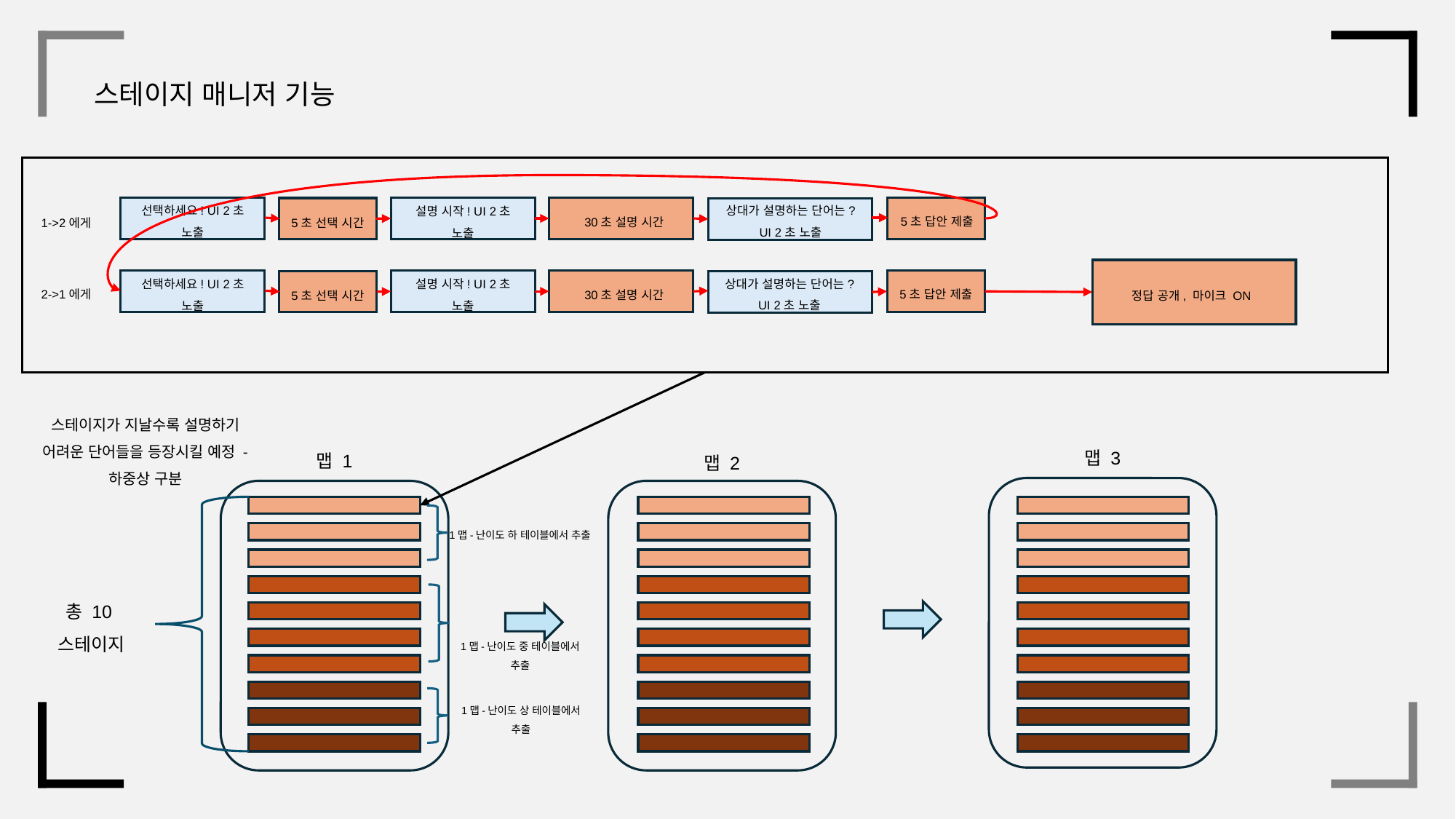

스테이지 매니저 기능

상대가 설명하는 단어는?
UI 2초 노출

선택하세요! UI 2초 노출
5초 답안 제출
설명 시작! UI 2초 노출
30초 설명 시간
5초 선택 시간
1->2에게

상대가 설명하는 단어는?
UI 2초 노출

2->1에게
선택하세요! UI 2초 노출
5초 답안 제출
설명 시작! UI 2초 노출
30초 설명 시간
5초 선택 시간
정답 공개, 마이크 ON
스테이지가 지날수록 설명하기 어려운 단어들을 등장시킬 예정 - 하중상 구분
맵 3
맵 1
맵 2

1맵-난이도 하 테이블에서 추출

총 10스테이지

1맵-난이도 중 테이블에서 추출

1맵-난이도 상 테이블에서 추출